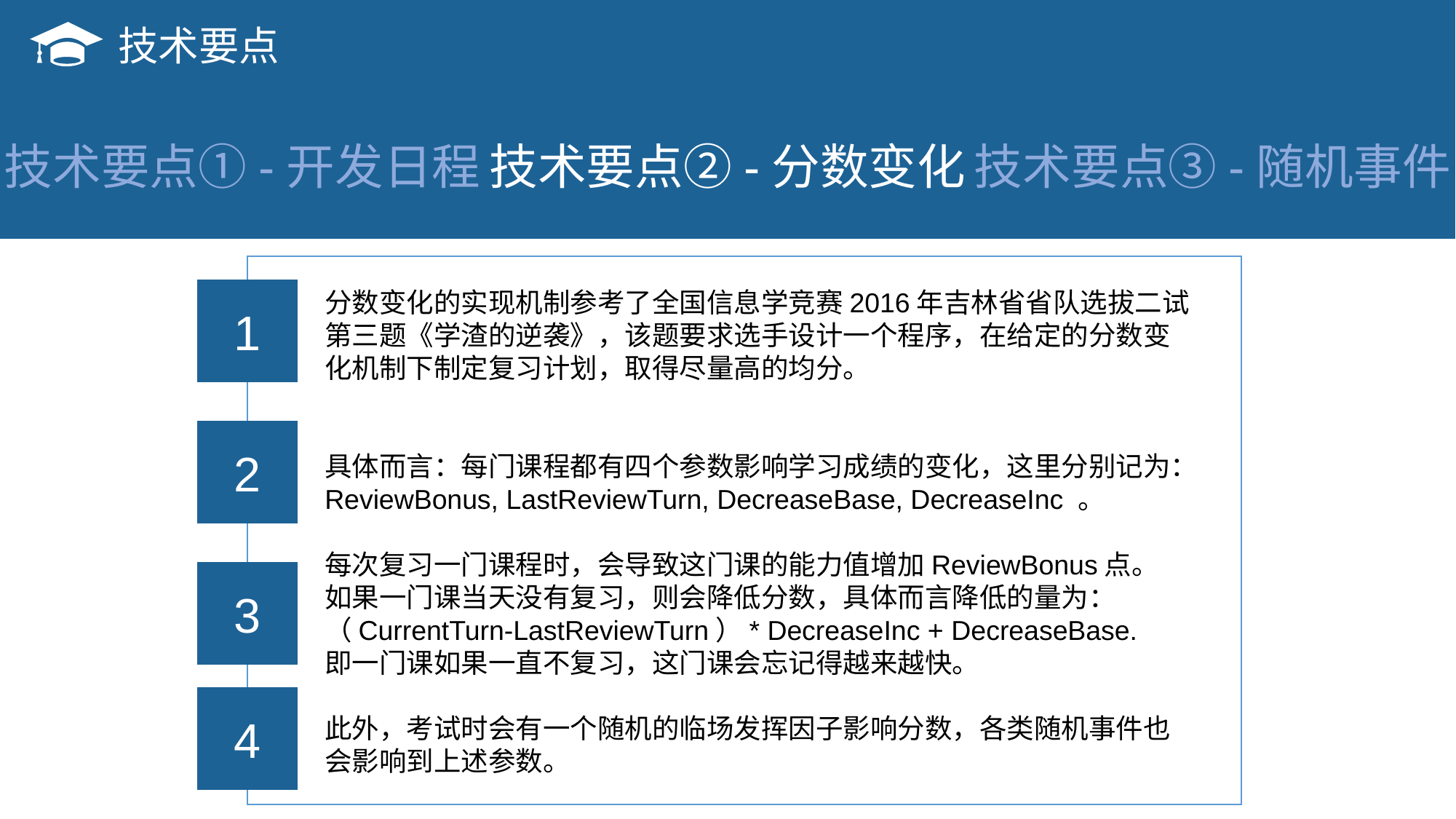

技术要点

技术要点①-开发日程
技术要点②-分数变化
技术要点③-随机事件

1
分数变化的实现机制参考了全国信息学竞赛2016年吉林省省队选拔二试第三题《学渣的逆袭》，该题要求选手设计一个程序，在给定的分数变化机制下制定复习计划，取得尽量高的均分。

具体而言：每门课程都有四个参数影响学习成绩的变化，这里分别记为：
ReviewBonus, LastReviewTurn, DecreaseBase, DecreaseInc 。

每次复习一门课程时，会导致这门课的能力值增加ReviewBonus点。
如果一门课当天没有复习，则会降低分数，具体而言降低的量为：
（CurrentTurn-LastReviewTurn）* DecreaseInc + DecreaseBase.
即一门课如果一直不复习，这门课会忘记得越来越快。

此外，考试时会有一个随机的临场发挥因子影响分数，各类随机事件也会影响到上述参数。
2
3
4